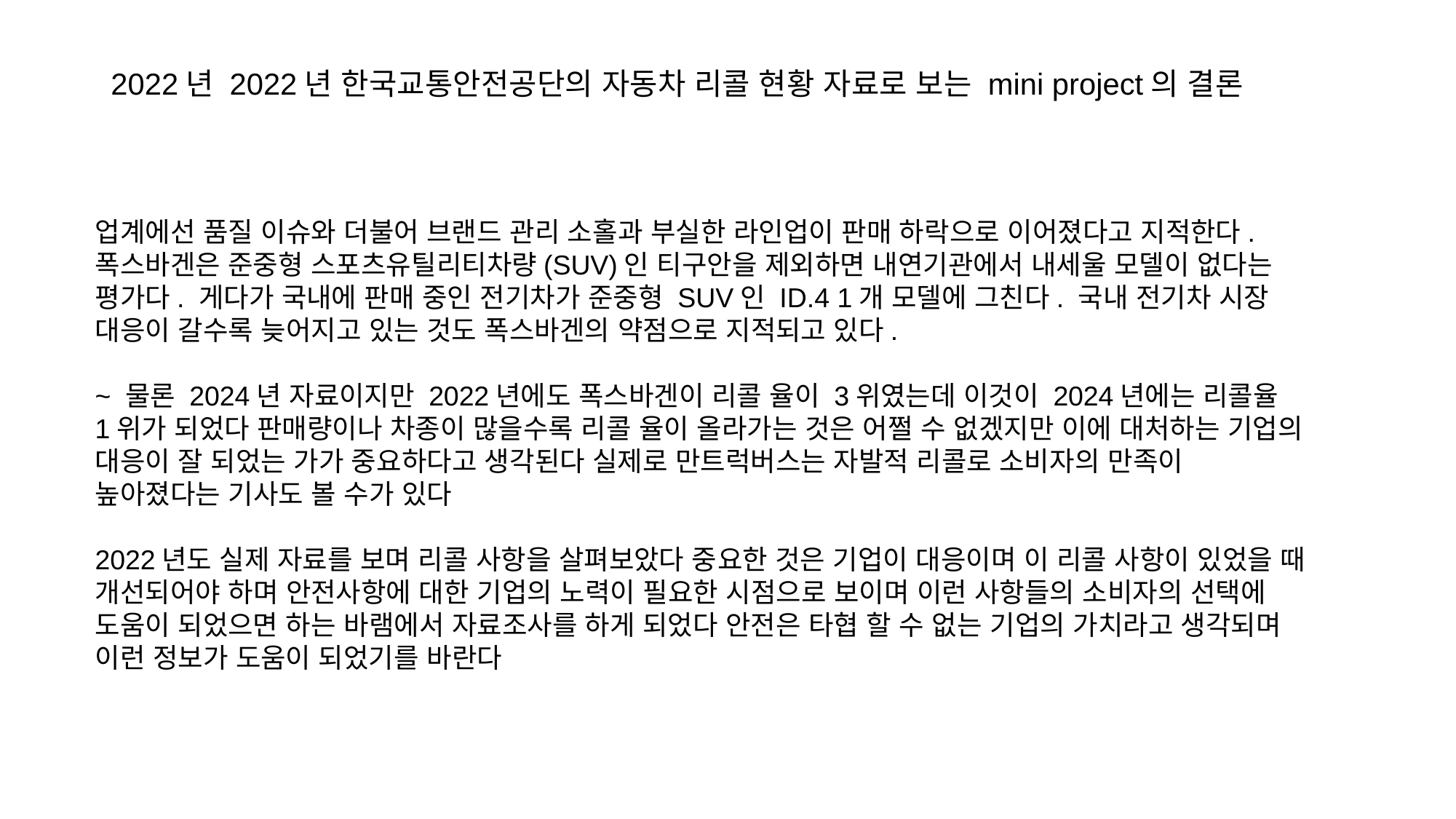

# 2022년 2022년 한국교통안전공단의 자동차 리콜 현황 자료로 보는 mini project의 결론
업계에선 품질 이슈와 더불어 브랜드 관리 소홀과 부실한 라인업이 판매 하락으로 이어졌다고 지적한다. 폭스바겐은 준중형 스포츠유틸리티차량(SUV)인 티구안을 제외하면 내연기관에서 내세울 모델이 없다는 평가다. 게다가 국내에 판매 중인 전기차가 준중형 SUV인 ID.4 1개 모델에 그친다. 국내 전기차 시장 대응이 갈수록 늦어지고 있는 것도 폭스바겐의 약점으로 지적되고 있다.

~ 물론 2024년 자료이지만 2022년에도 폭스바겐이 리콜 율이 3위였는데 이것이 2024년에는 리콜율 1위가 되었다 판매량이나 차종이 많을수록 리콜 율이 올라가는 것은 어쩔 수 없겠지만 이에 대처하는 기업의 대응이 잘 되었는 가가 중요하다고 생각된다 실제로 만트럭버스는 자발적 리콜로 소비자의 만족이 높아졌다는 기사도 볼 수가 있다

2022년도 실제 자료를 보며 리콜 사항을 살펴보았다 중요한 것은 기업이 대응이며 이 리콜 사항이 있었을 때 개선되어야 하며 안전사항에 대한 기업의 노력이 필요한 시점으로 보이며 이런 사항들의 소비자의 선택에 도움이 되었으면 하는 바램에서 자료조사를 하게 되었다 안전은 타협 할 수 없는 기업의 가치라고 생각되며 이런 정보가 도움이 되었기를 바란다